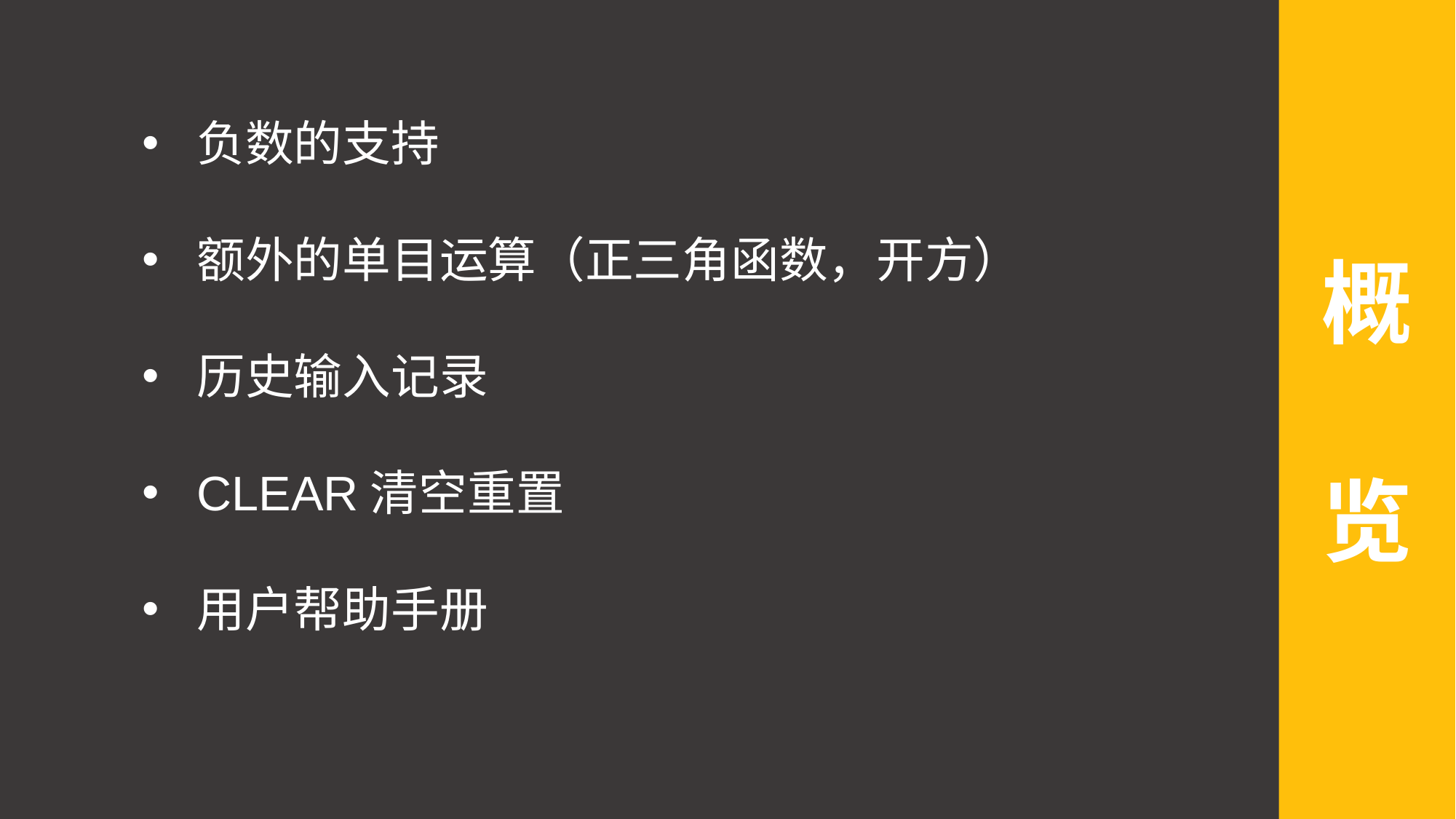

概

览
负数的支持

额外的单目运算（正三角函数，开方）

历史输入记录

CLEAR清空重置

用户帮助手册